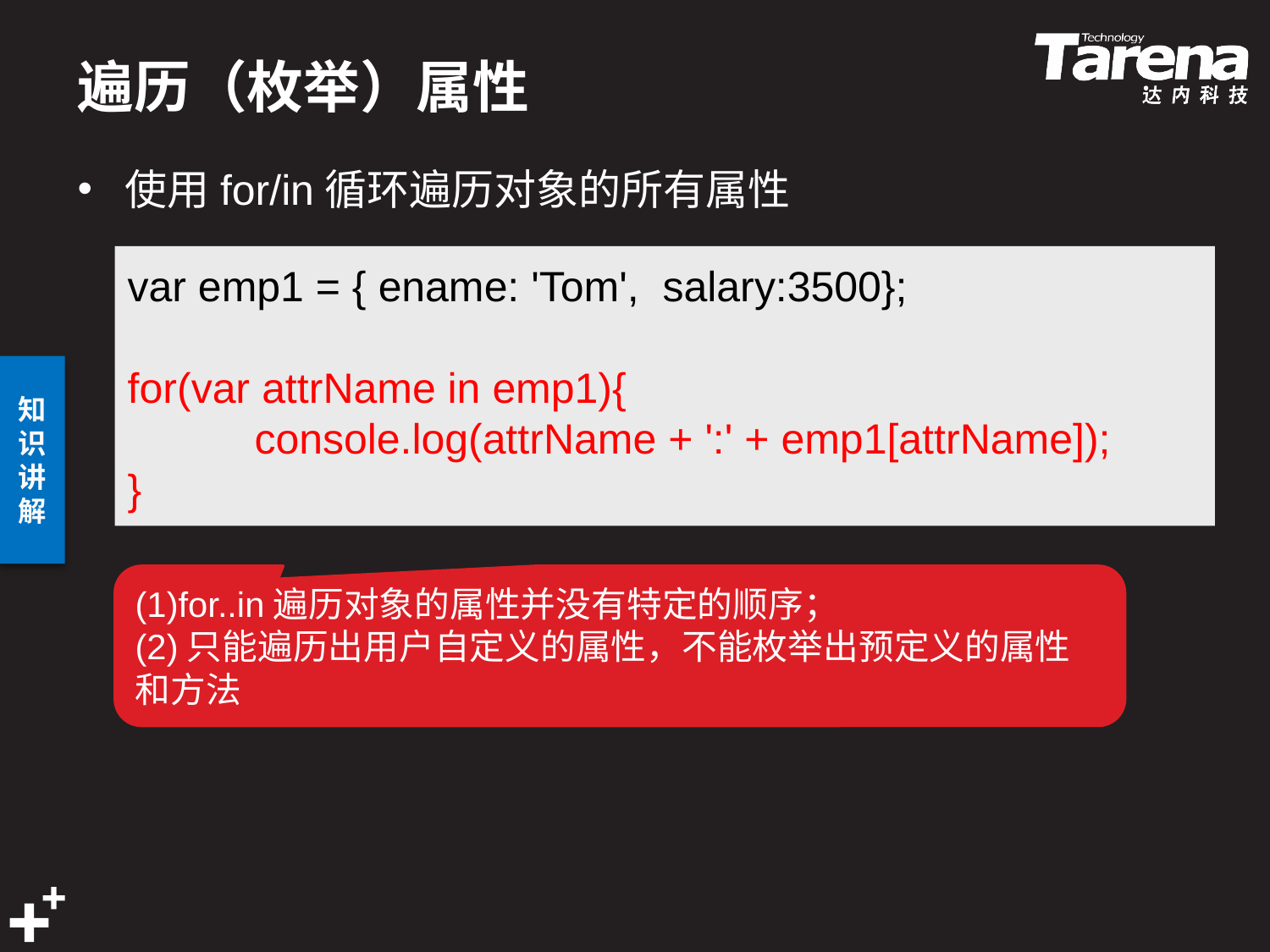

# 遍历（枚举）属性
使用for/in循环遍历对象的所有属性
var emp1 = { ename: 'Tom',  salary:3500};

for(var attrName in emp1){
	console.log(attrName + ':' + emp1[attrName]);
}
(1)for..in遍历对象的属性并没有特定的顺序；
(2)只能遍历出用户自定义的属性，不能枚举出预定义的属性和方法